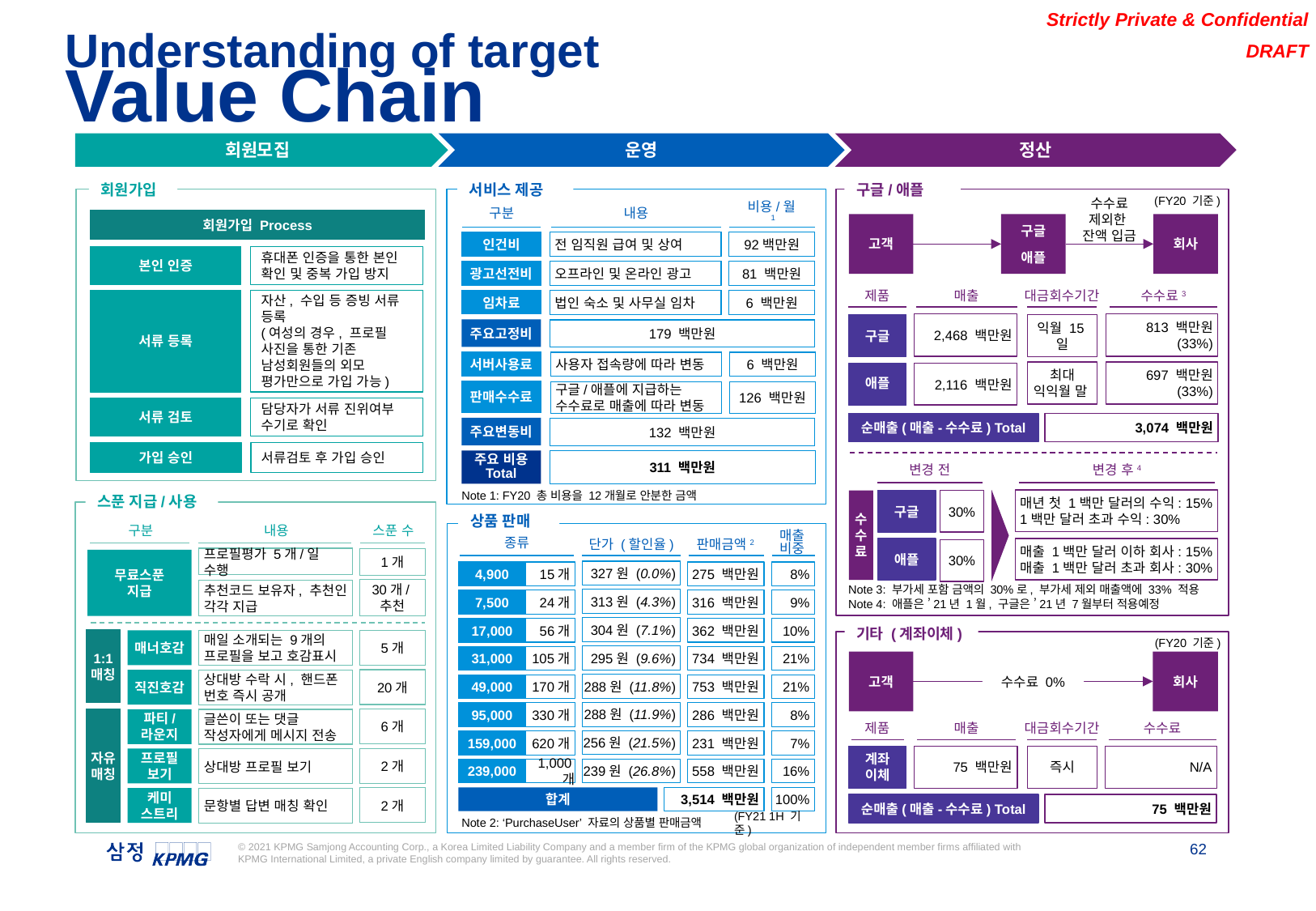

Understanding of target
Value Chain
회원모집
운영
정산

회원가입
서비스 제공
구글/애플

(FY20 기준)
구분
내용
비용/월1
수수료
제외한
잔액 입금
회원가입 Process
고객
구글
애플
회사
인건비
전 임직원 급여 및 상여
92백만원
본인 인증
휴대폰 인증을 통한 본인 확인 및 중복 가입 방지
광고선전비
오프라인 및 온라인 광고
81 백만원
제품
매출
대금회수기간
수수료3
서류 등록
자산, 수입 등 증빙 서류 등록
(여성의 경우, 프로필 사진을 통한 기존 남성회원들의 외모 평가만으로 가입 가능)
임차료
법인 숙소 및 사무실 임차
6 백만원
2,468 백만원
813 백만원 (33%)
익월 15일
구글
주요고정비
179 백만원
서버사용료
사용자 접속량에 따라 변동
6 백만원
최대 익익월 말
697 백만원 (33%)
2,116 백만원
애플
판매수수료
구글/애플에 지급하는 수수료로 매출에 따라 변동
126 백만원
서류 검토
담당자가 서류 진위여부 수기로 확인
순매출(매출-수수료) Total
3,074 백만원
주요변동비
132 백만원
가입 승인
서류검토 후 가입 승인
주요 비용 Total
311 백만원
변경 전
변경 후4
Note 1: FY20 총 비용을 12개월로 안분한 금액

매년 첫 1백만 달러의 수익: 15%
1백만 달러 초과 수익: 30%
수수료
구글
30%
매출 1백만 달러 이하 회사: 15%
매출 1백만 달러 초과 회사: 30%
애플
30%
스푼 지급/사용

상품 판매
구분
내용
스푼 수

종류
매출비중
단가 (할인율)
판매금액2
프로필평가 5개/일 수행
1개
무료스푼
지급
327원 (0.0%)
4,900
15개
275 백만원
8%
30개/추천
추천코드 보유자, 추천인 각각 지급
Note 3: 부가세 포함 금액의 30%로, 부가세 제외 매출액에 33% 적용
Note 4: 애플은 ’21년 1월, 구글은 ’21년 7월부터 적용예정
313원 (4.3%)
7,500
24개
316 백만원
9%
304원 (7.1%)
17,000
56개
362 백만원
10%
기타 (계좌이체)
1:1
매칭
매너호감
매일 소개되는 9개의 프로필을 보고 호감표시
5개

(FY20 기준)
295원 (9.6%)
734 백만원
21%
31,000
105개
고객
회사
20개
직진호감
상대방 수락 시, 핸드폰 번호 즉시 공개
수수료 0%
288원 (11.8%)
753 백만원
21%
49,000
170개
288원 (11.9%)
286 백만원
8%
95,000
330개
6개
자유
매칭
파티/
라운지
글쓴이 또는 댓글 작성자에게 메시지 전송
제품
매출
대금회수기간
수수료
256원 (21.5%)
231 백만원
7%
159,000
620개
계좌
이체
75 백만원
즉시
N/A
2개
프로필
보기
상대방 프로필 보기
239원 (26.8%)
558 백만원
16%
239,000
1,000개
3,514 백만원
100%
합계
2개
케미 스트리
문항별 답변 매칭 확인
순매출(매출-수수료) Total
75 백만원
Note 2: ‘PurchaseUser’ 자료의 상품별 판매금액
(FY21 1H 기준)